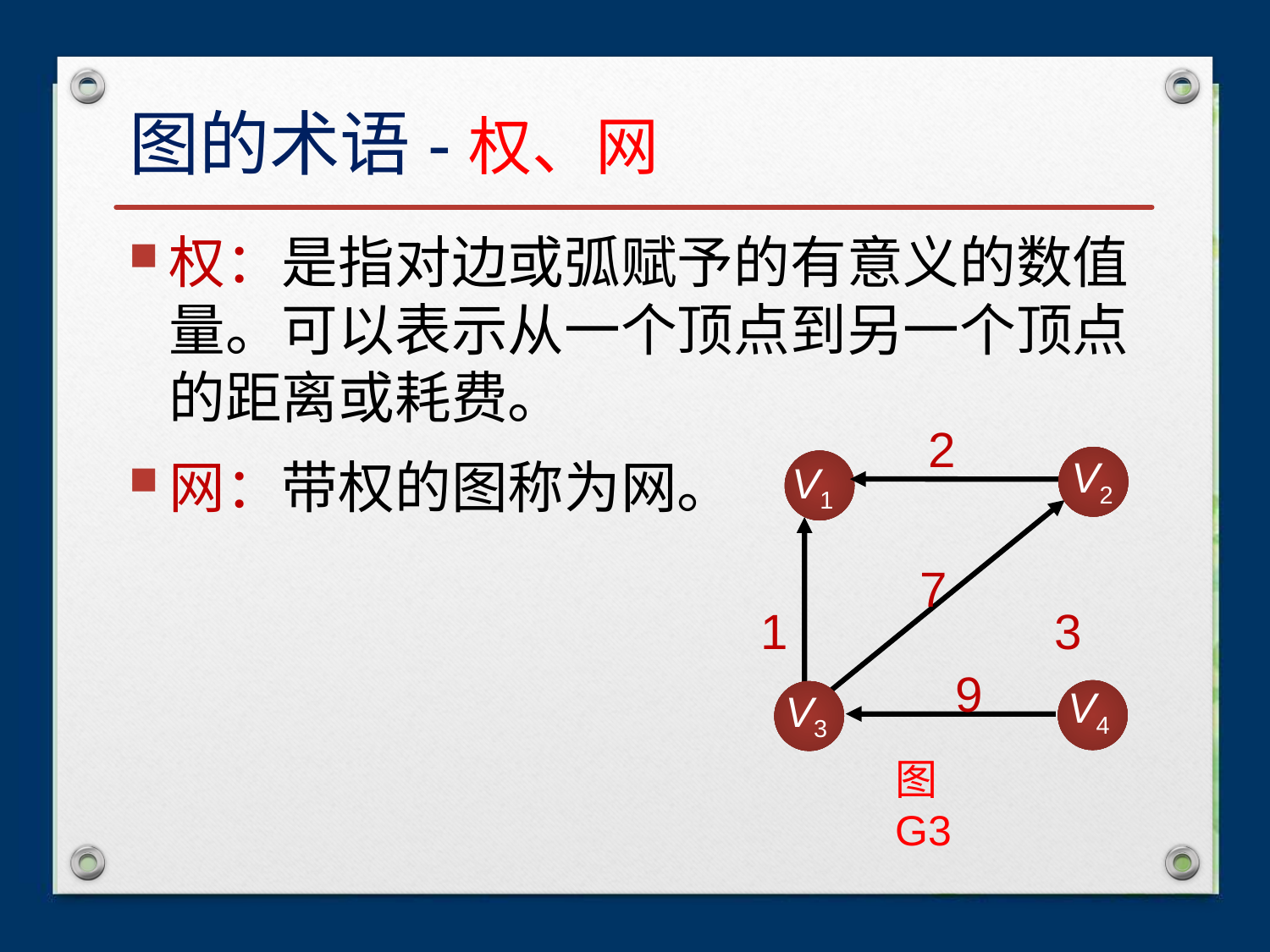

# 图的术语-权、网
权：是指对边或弧赋予的有意义的数值量。可以表示从一个顶点到另一个顶点的距离或耗费。
网：带权的图称为网。

2

V2

V1

V4

V3

7
1
3
9
图G3